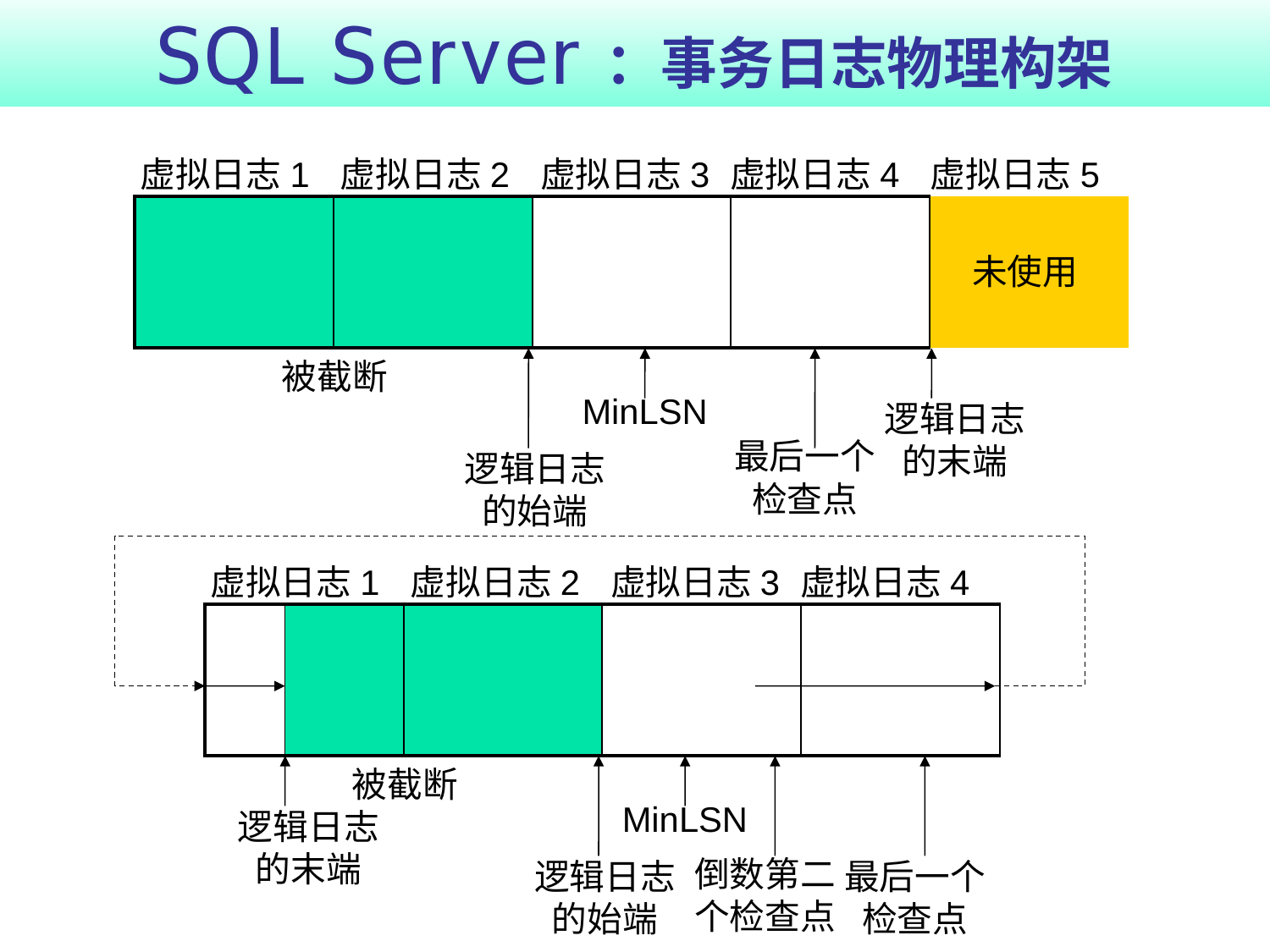

# SQL Server：事务日志物理构架
虚拟日志1
虚拟日志2
虚拟日志3
虚拟日志4
虚拟日志5
|  |  |  |  |  |
| --- | --- | --- | --- | --- |
未使用
被截断

MinLSN
逻辑日志
的末端
最后一个
检查点
逻辑日志
的始端

虚拟日志1
虚拟日志2
虚拟日志3
虚拟日志4
|  |  |  |  |  |
| --- | --- | --- | --- | --- |

被截断

MinLSN
逻辑日志
的末端
倒数第二
个检查点
逻辑日志
的始端
最后一个
检查点